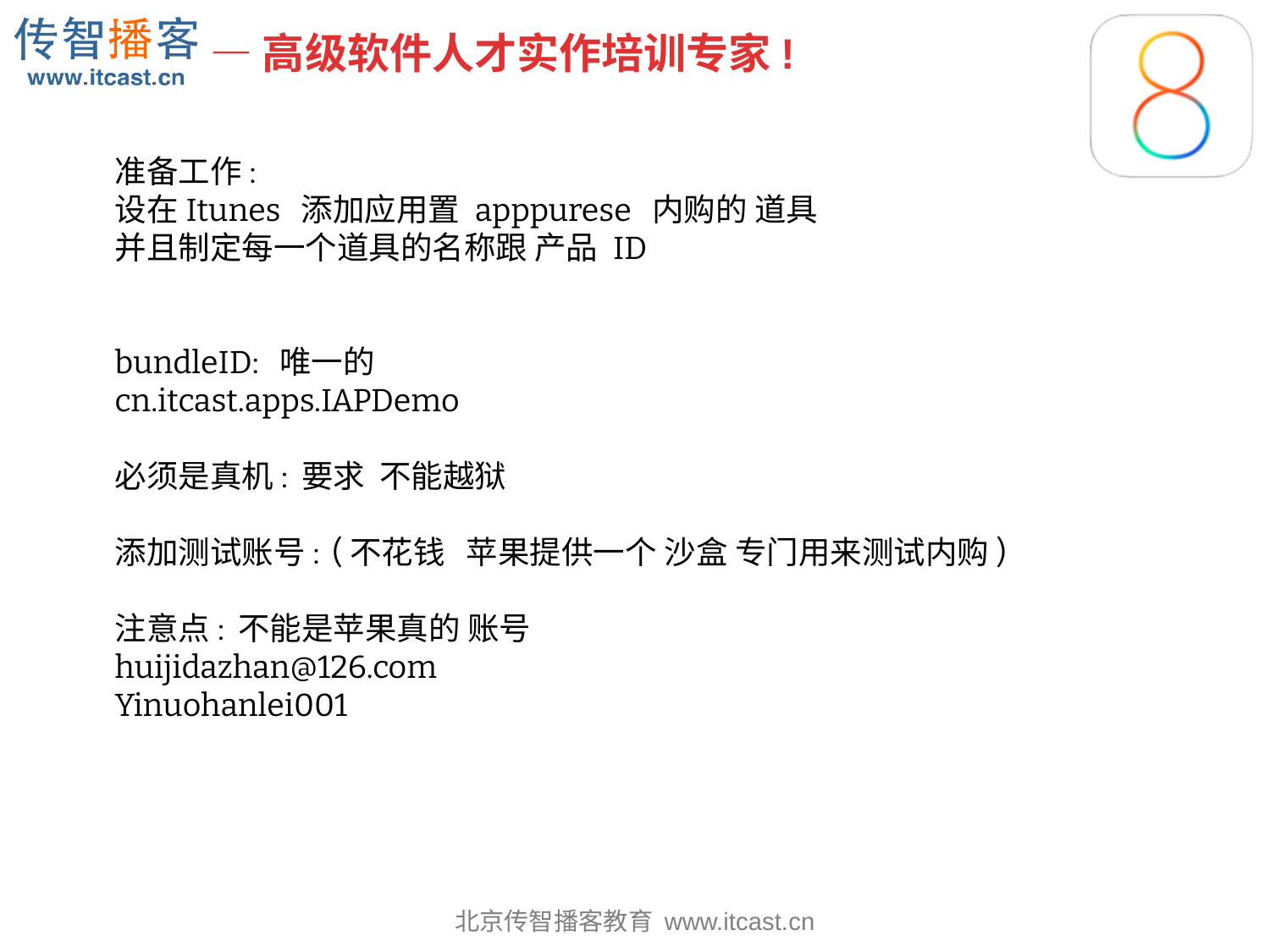

准备工作:
设在Itunes  添加应用置 apppurese  内购的 道具
并且制定每一个道具的名称跟 产品 ID

bundleID:  唯一的
cn.itcast.apps.IAPDemo

必须是真机: 要求  不能越狱

添加测试账号:  (不花钱   苹果提供一个 沙盒 专门用来测试内购)

注意点: 不能是苹果真的 账号
huijidazhan@126.com
Yinuohanlei001